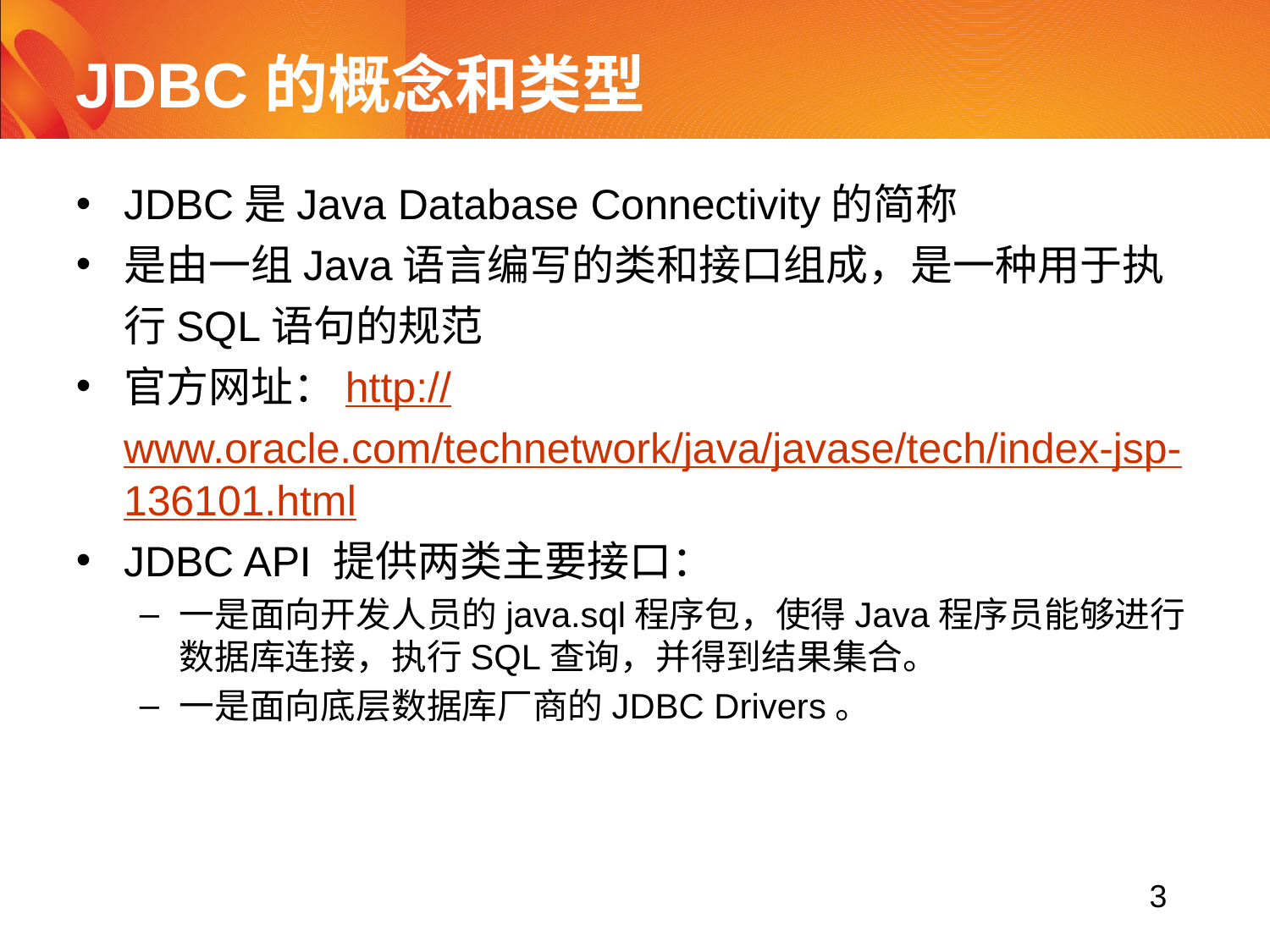

# JDBC的概念和类型
JDBC是Java Database Connectivity的简称
是由一组Java语言编写的类和接口组成，是一种用于执行SQL语句的规范
官方网址：http://www.oracle.com/technetwork/java/javase/tech/index-jsp-136101.html
JDBC API 提供两类主要接口：
一是面向开发人员的java.sql程序包，使得Java程序员能够进行数据库连接，执行SQL查询，并得到结果集合。
一是面向底层数据库厂商的JDBC Drivers。